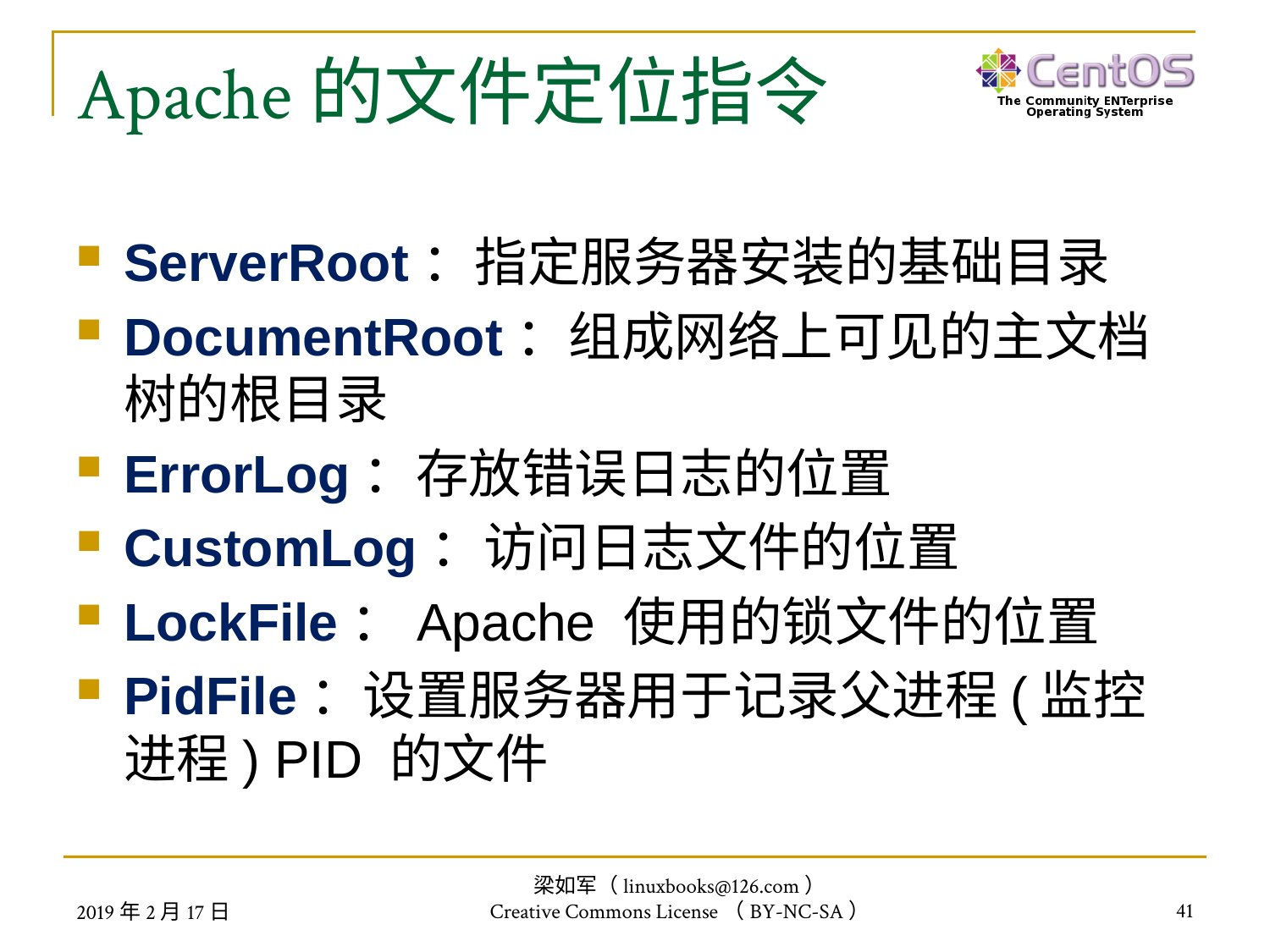

# Apache的文件定位指令
ServerRoot：指定服务器安装的基础目录
DocumentRoot：组成网络上可见的主文档树的根目录
ErrorLog：存放错误日志的位置
CustomLog：访问日志文件的位置
LockFile：Apache 使用的锁文件的位置
PidFile：设置服务器用于记录父进程(监控进程) PID 的文件
梁如军（linuxbooks@126.com）
Creative Commons License（BY-NC-SA）
2019年2月17日
41